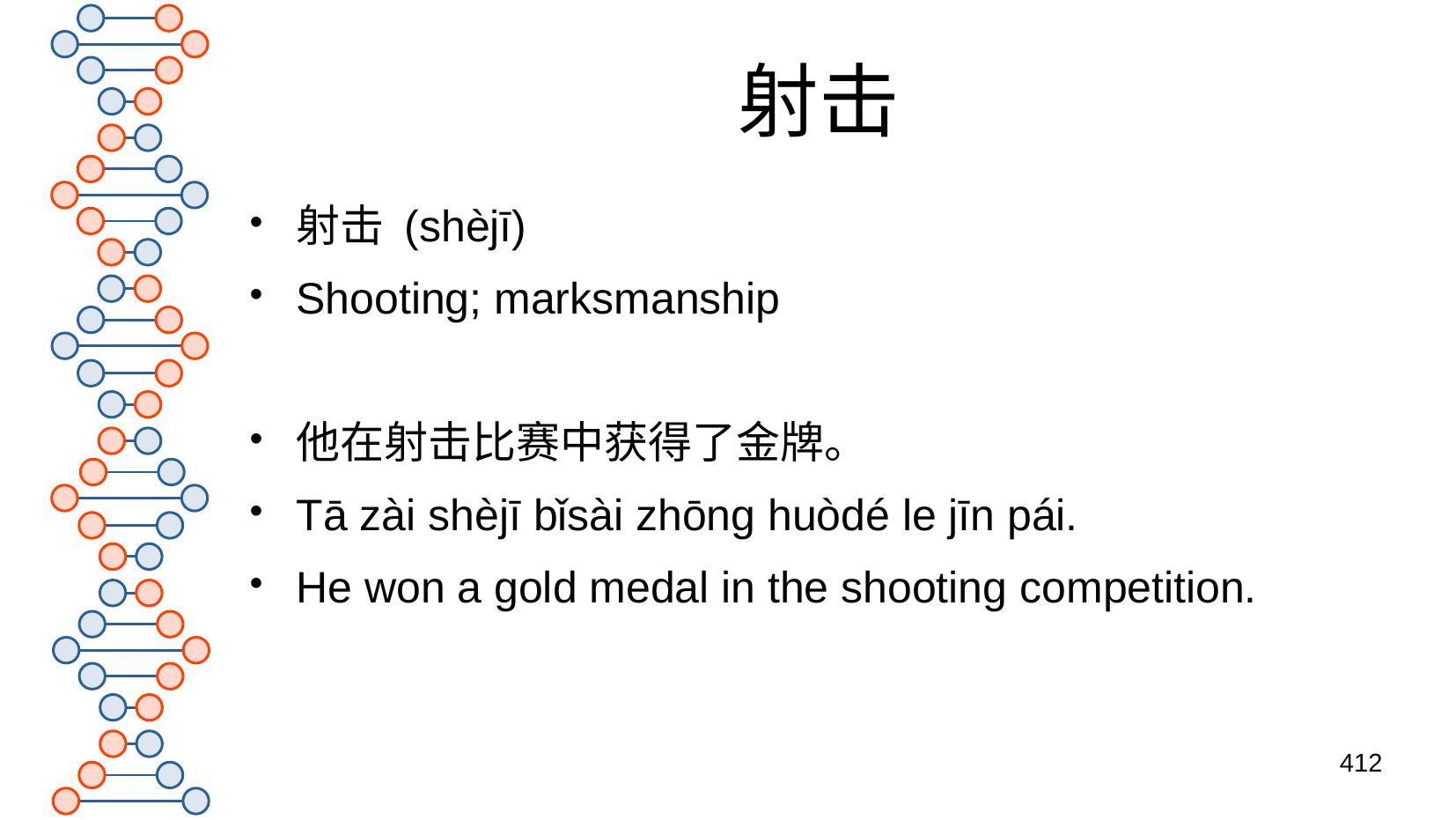

# 射击
射击 (shèjī)
Shooting; marksmanship

他在射击比赛中获得了金牌。
Tā zài shèjī bǐsài zhōng huòdé le jīn pái.
He won a gold medal in the shooting competition.

412